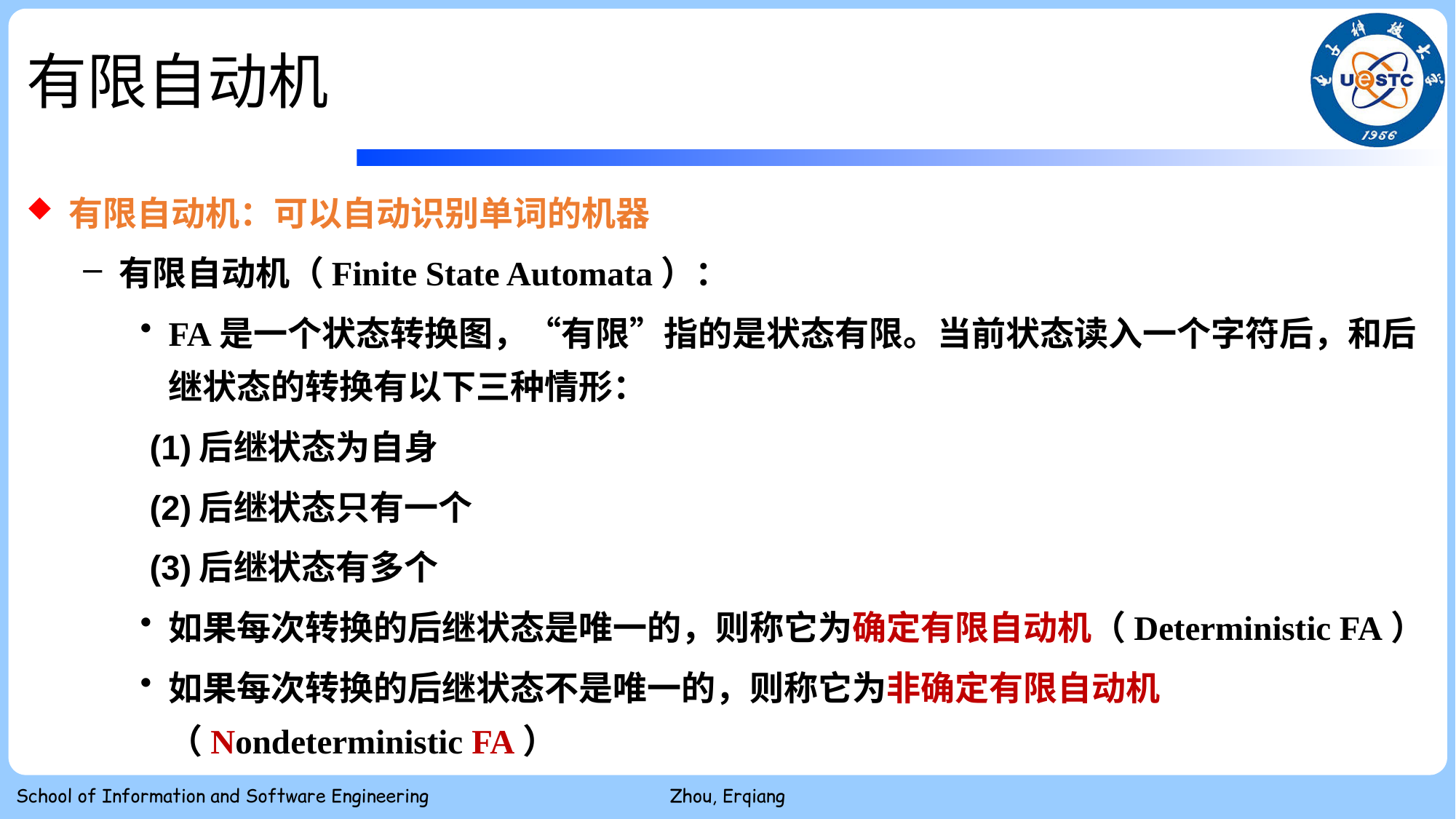

# 有限自动机
有限自动机：可以自动识别单词的机器
有限自动机（Finite State Automata）：
FA是一个状态转换图，“有限”指的是状态有限。当前状态读入一个字符后，和后继状态的转换有以下三种情形：
 (1)后继状态为自身
 (2)后继状态只有一个
 (3)后继状态有多个
如果每次转换的后继状态是唯一的，则称它为确定有限自动机（Deterministic FA）
如果每次转换的后继状态不是唯一的，则称它为非确定有限自动机（Nondeterministic FA）

School of Information and Software Engineering
Zhou, Erqiang
2